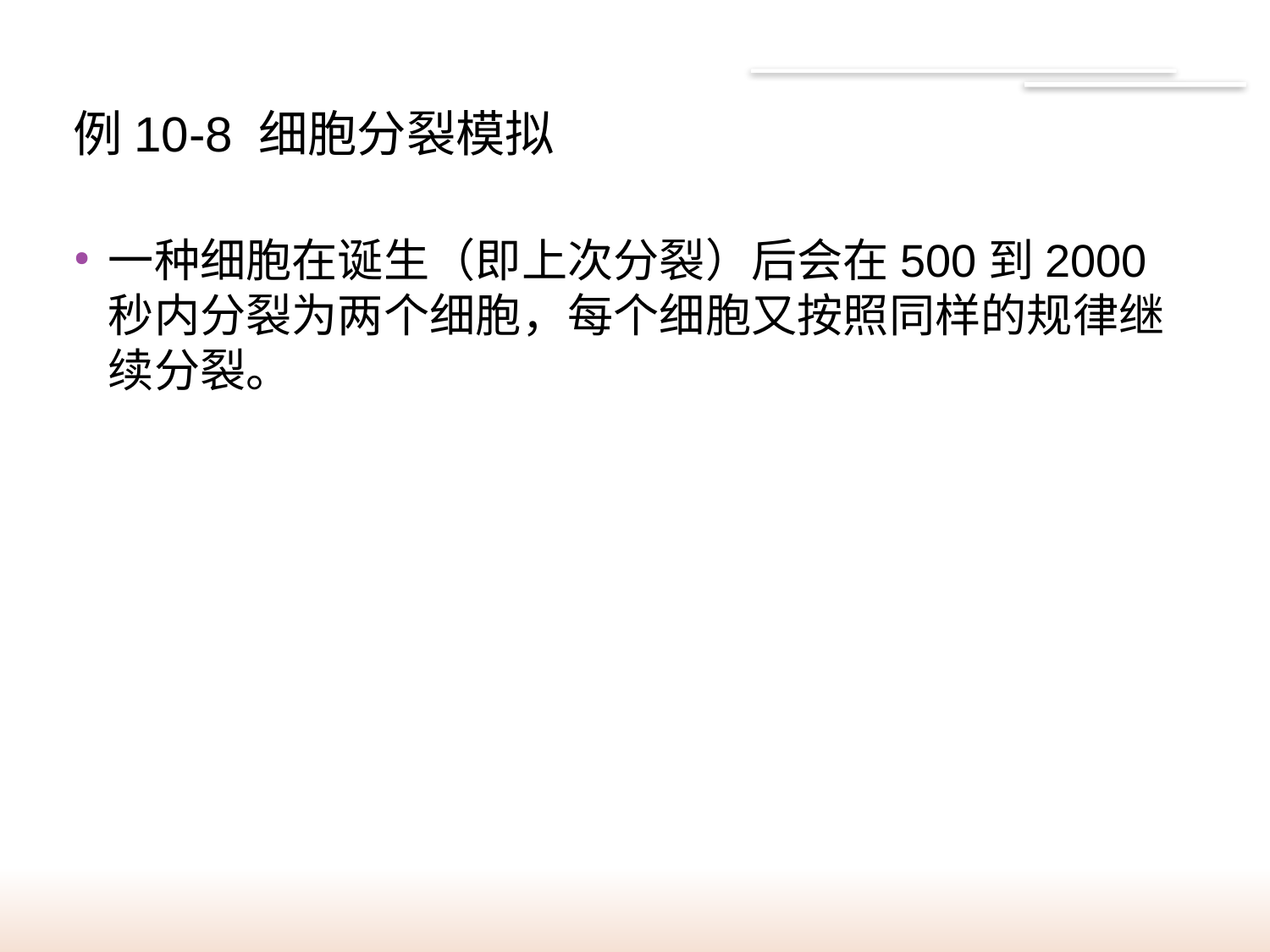

69
例10-8 细胞分裂模拟

一种细胞在诞生（即上次分裂）后会在500到2000秒内分裂为两个细胞，每个细胞又按照同样的规律继续分裂。